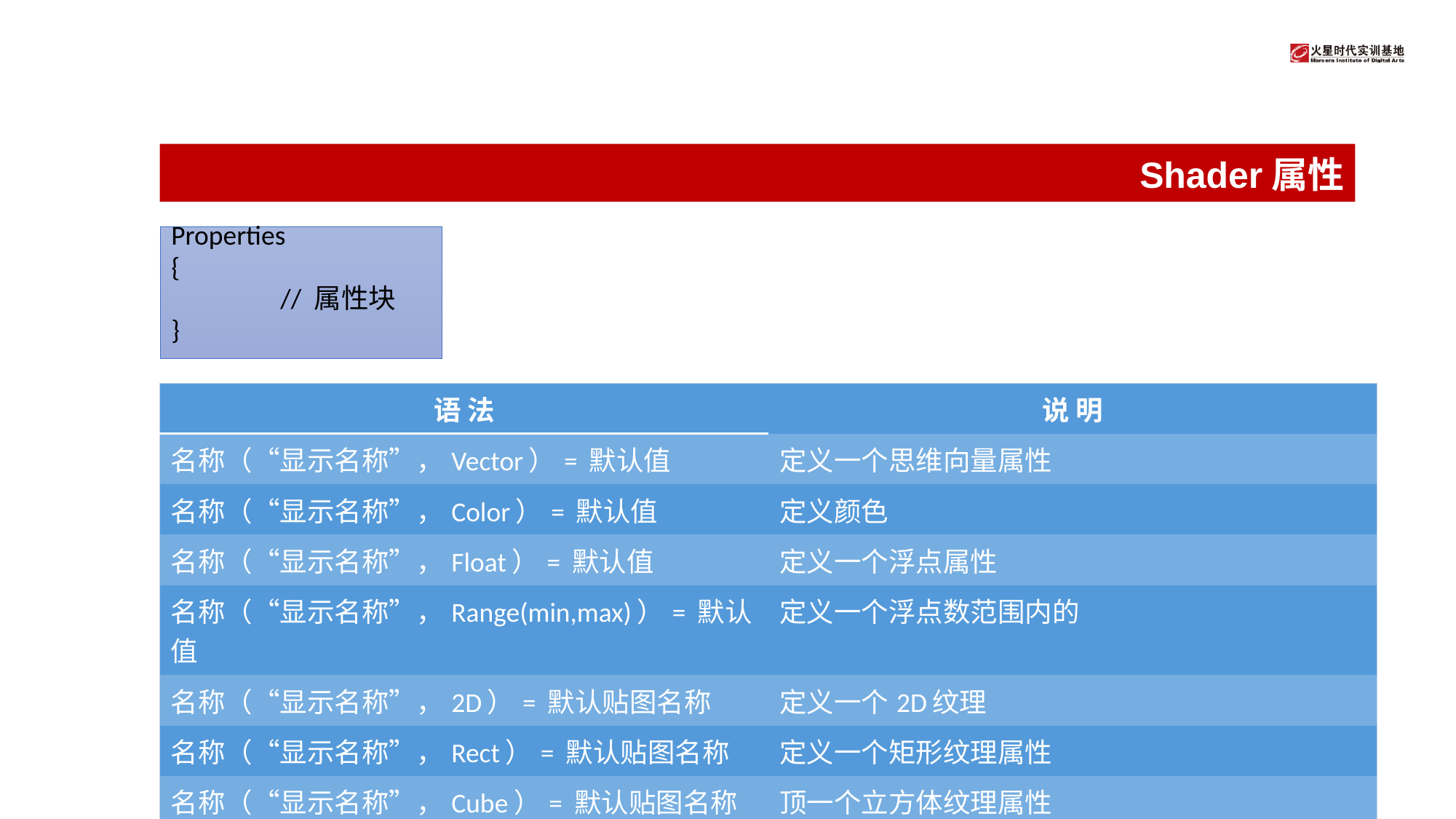

# Shader属性
Properties
{
	// 属性块
}
| 语 法 | 说 明 |
| --- | --- |
| 名称（“显示名称”，Vector）= 默认值 | 定义一个思维向量属性 |
| 名称（“显示名称”，Color）= 默认值 | 定义颜色 |
| 名称（“显示名称”，Float）= 默认值 | 定义一个浮点属性 |
| 名称（“显示名称”，Range(min,max)）= 默认值 | 定义一个浮点数范围内的 |
| 名称（“显示名称”，2D）= 默认贴图名称 | 定义一个2D纹理 |
| 名称（“显示名称”，Rect）= 默认贴图名称 | 定义一个矩形纹理属性 |
| 名称（“显示名称”，Cube）= 默认贴图名称 | 顶一个立方体纹理属性 |